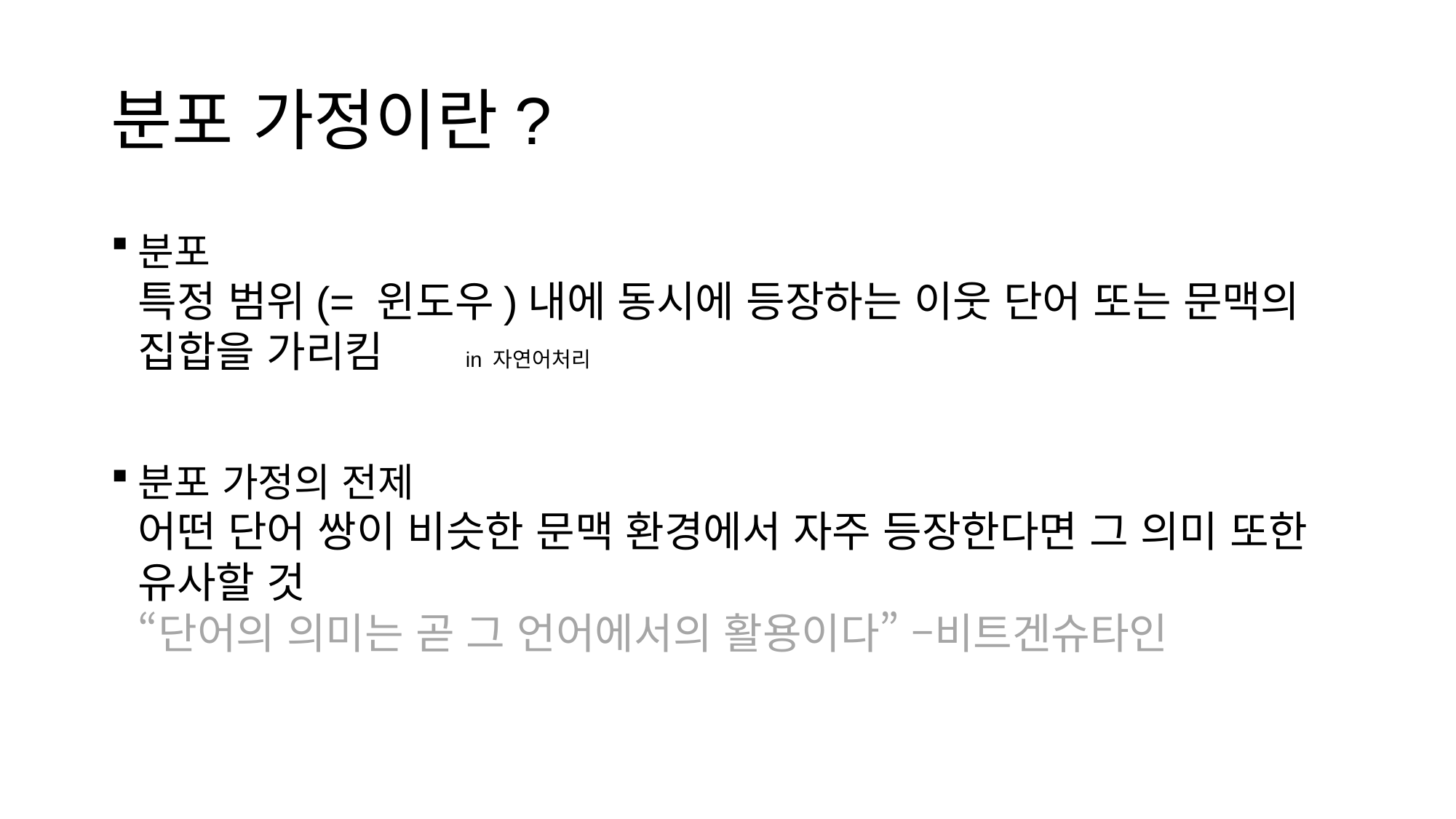

# 분포 가정이란?
분포
특정 범위(= 윈도우)내에 동시에 등장하는 이웃 단어 또는 문맥의 집합을 가리킴	in 자연어처리

분포 가정의 전제
어떤 단어 쌍이 비슷한 문맥 환경에서 자주 등장한다면 그 의미 또한 유사할 것
“단어의 의미는 곧 그 언어에서의 활용이다” –비트겐슈타인